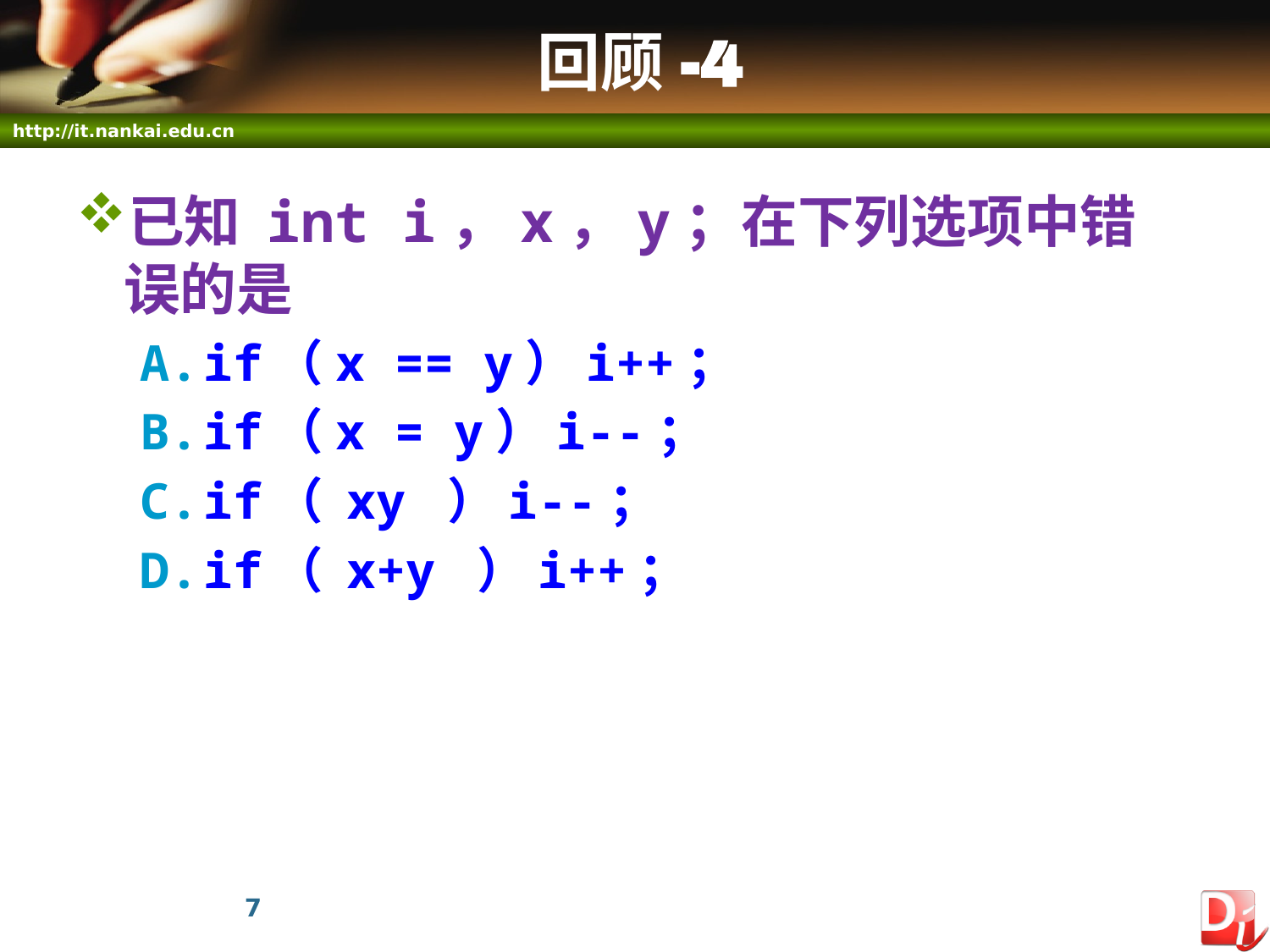

# 回顾-4
已知 int i，x，y；在下列选项中错误的是
if（x == y）i++；
if（x = y）i--；
if（ xy ）i--；
if（ x+y ）i++；
7